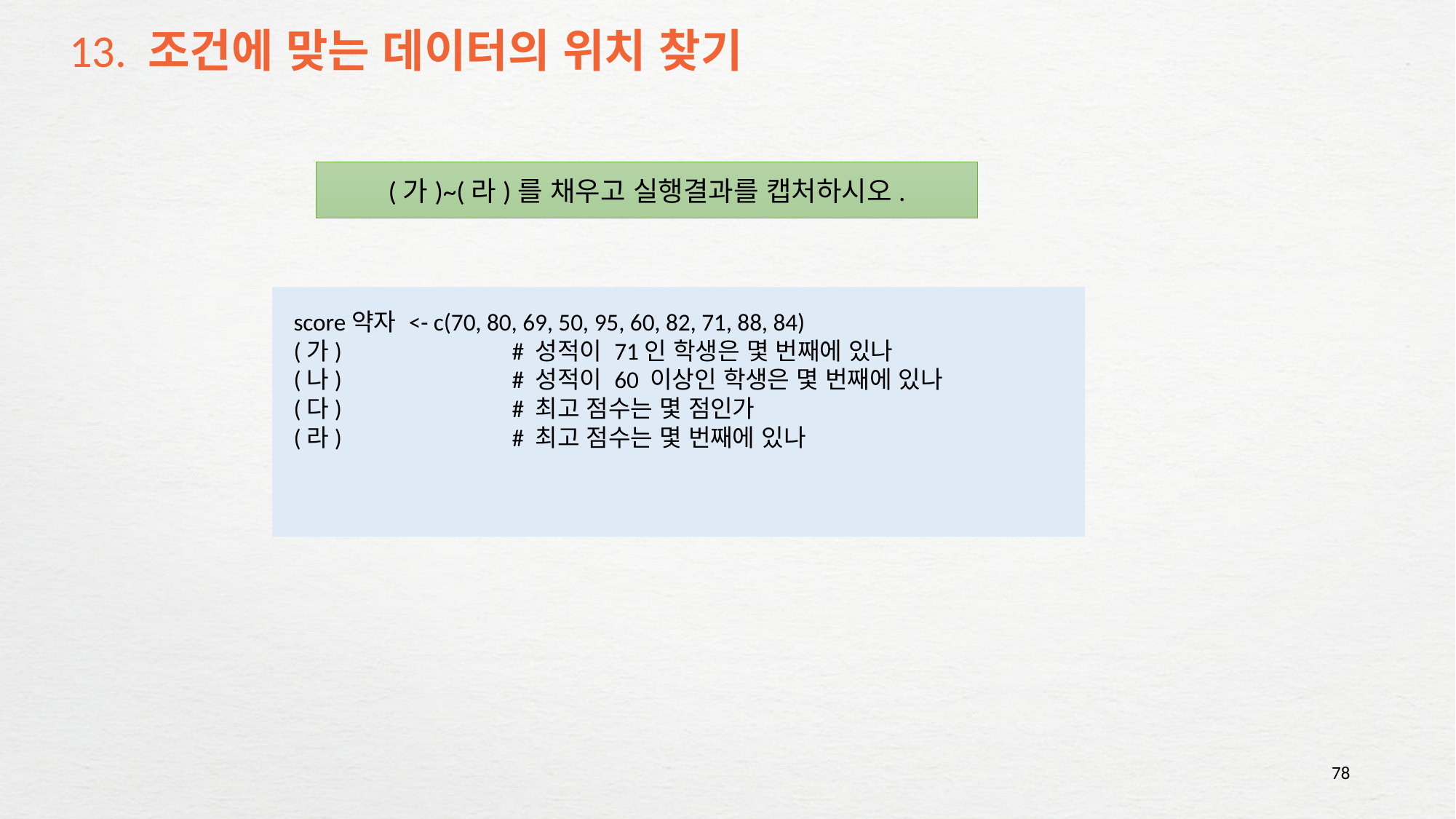

# 13. 조건에 맞는 데이터의 위치 찾기
(가)~(라)를 채우고 실행결과를 캡처하시오.

score약자 <- c(70, 80, 69, 50, 95, 60, 82, 71, 88, 84)
(가) 		# 성적이 71인 학생은 몇 번째에 있나
(나)		# 성적이 60 이상인 학생은 몇 번째에 있나
(다) 	 	# 최고 점수는 몇 점인가
(라) 		# 최고 점수는 몇 번째에 있나
78